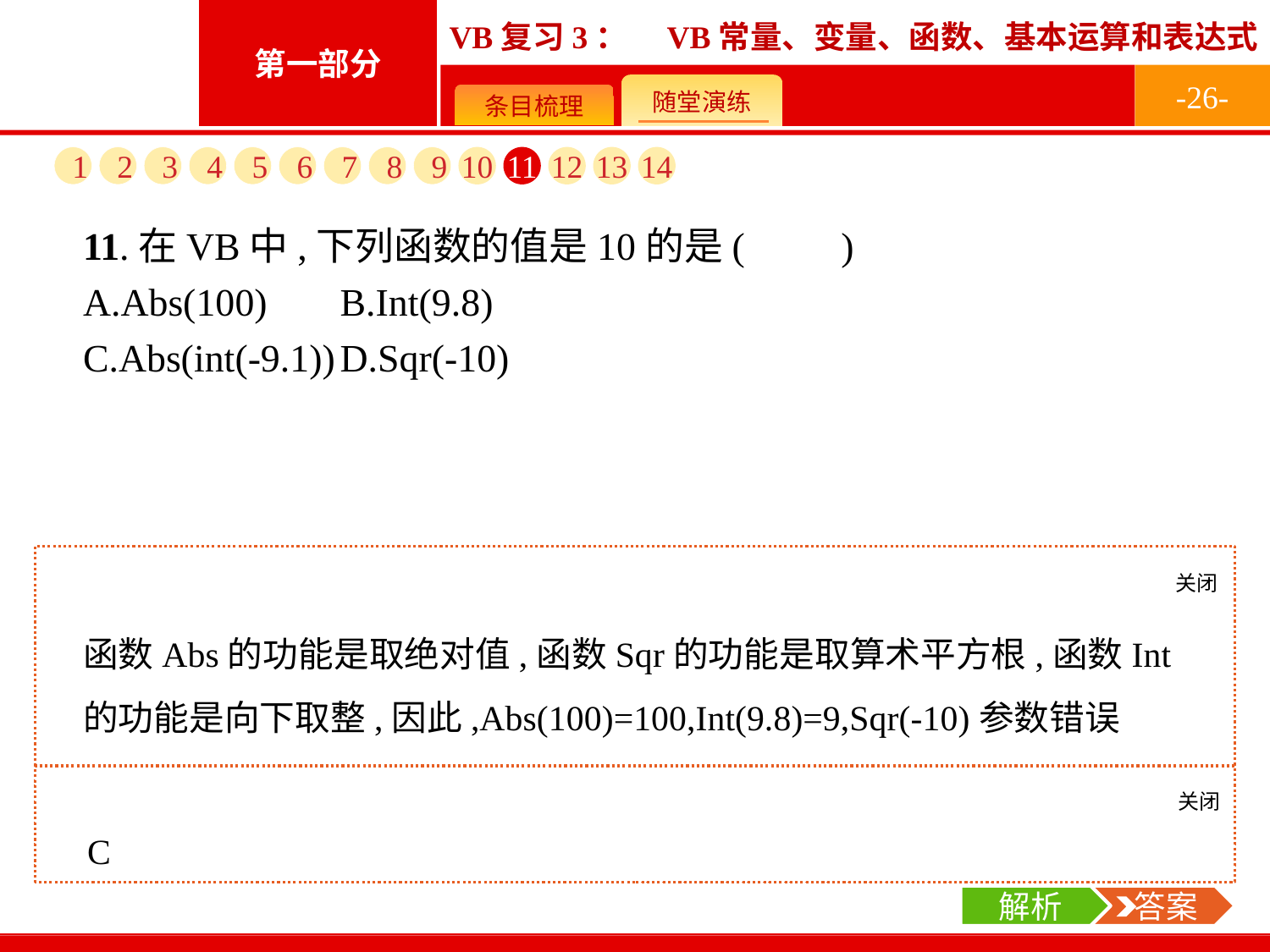

-26-
1
2
3
4
5
6
7
8
9
10
11
12
13
14
11.在VB中,下列函数的值是10的是(　　)
A.Abs(100)	B.Int(9.8)
C.Abs(int(-9.1))	D.Sqr(-10)

关闭
解析

函数Abs的功能是取绝对值,函数Sqr的功能是取算术平方根,函数Int的功能是向下取整,因此,Abs(100)=100,Int(9.8)=9,Sqr(-10)参数错误

关闭
解析
  答案

C
解析
  答案